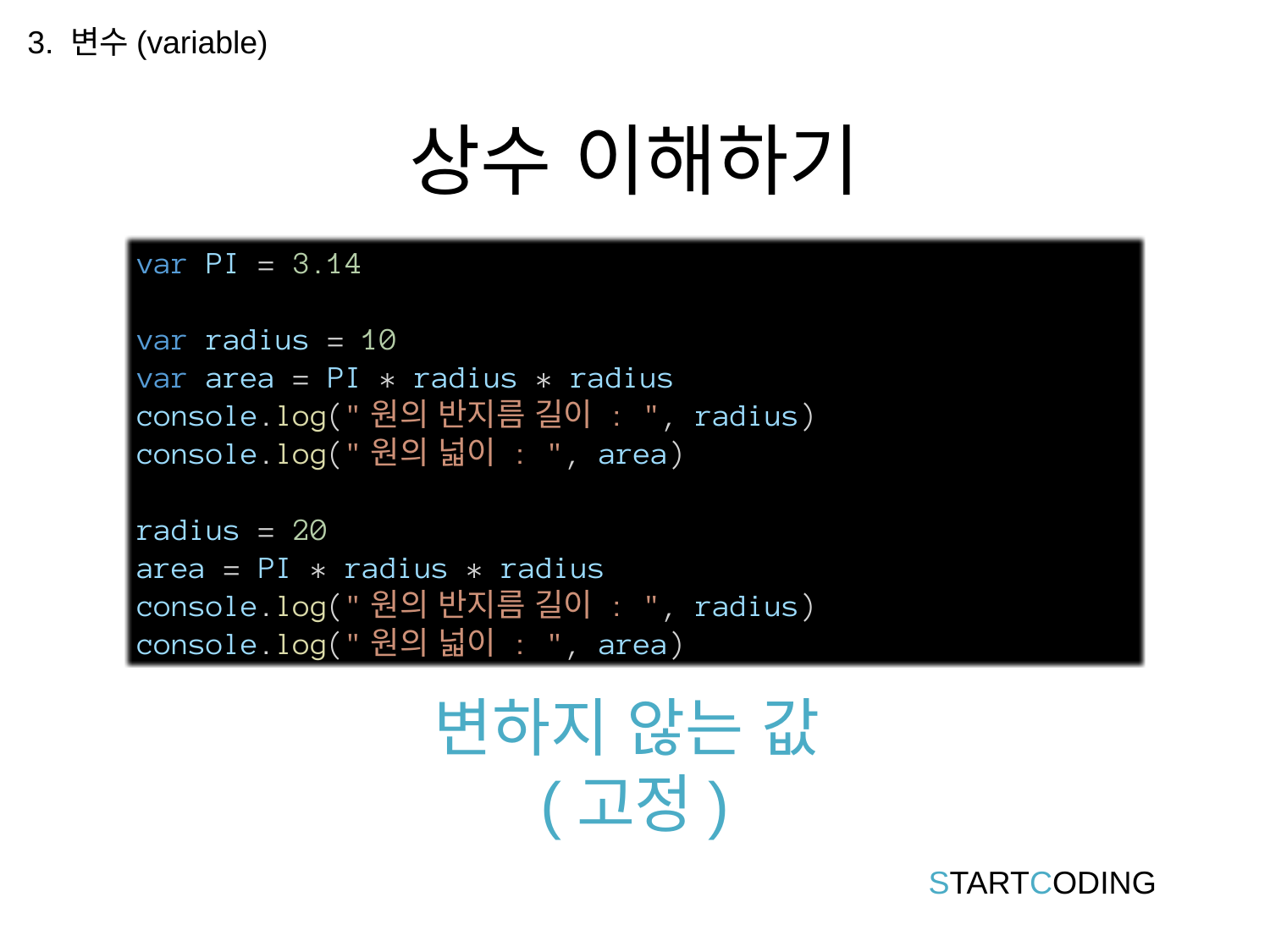

3. 변수(variable)
# 상수 이해하기
var PI = 3.14
var radius = 10
var area = PI * radius * radius
console.log("원의 반지름 길이 : ", radius)
console.log("원의 넓이 : ", area)
radius = 20
area = PI * radius * radius
console.log("원의 반지름 길이 : ", radius)
console.log("원의 넓이 : ", area)

변하지 않는 값(고정)
STARTCODING